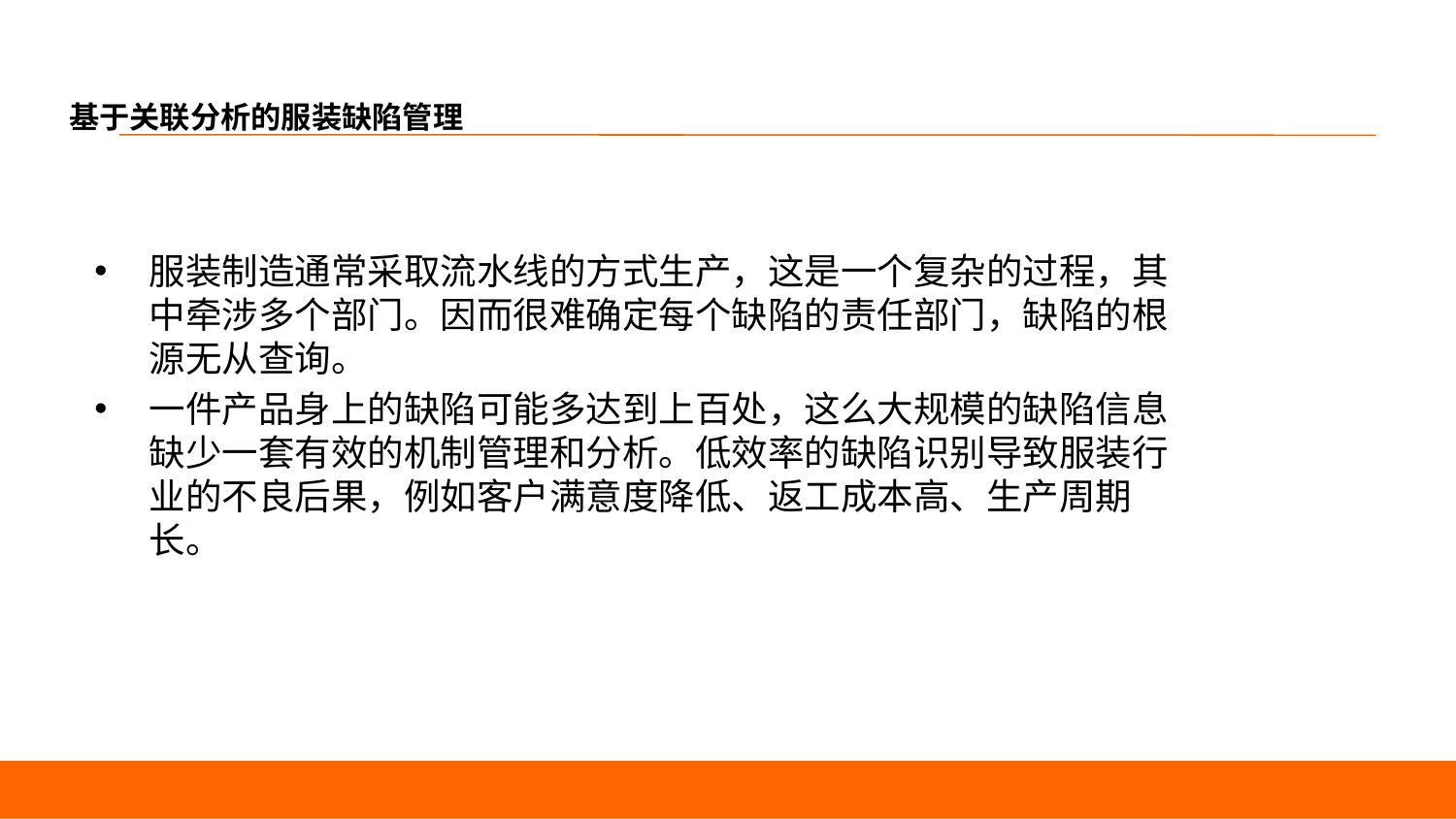

# 基于关联分析的服装缺陷管理
服装制造通常采取流水线的方式生产，这是一个复杂的过程，其中牵涉多个部门。因而很难确定每个缺陷的责任部门，缺陷的根源无从查询。
一件产品身上的缺陷可能多达到上百处，这么大规模的缺陷信息缺少一套有效的机制管理和分析。低效率的缺陷识别导致服装行业的不良后果，例如客户满意度降低、返工成本高、生产周期长。